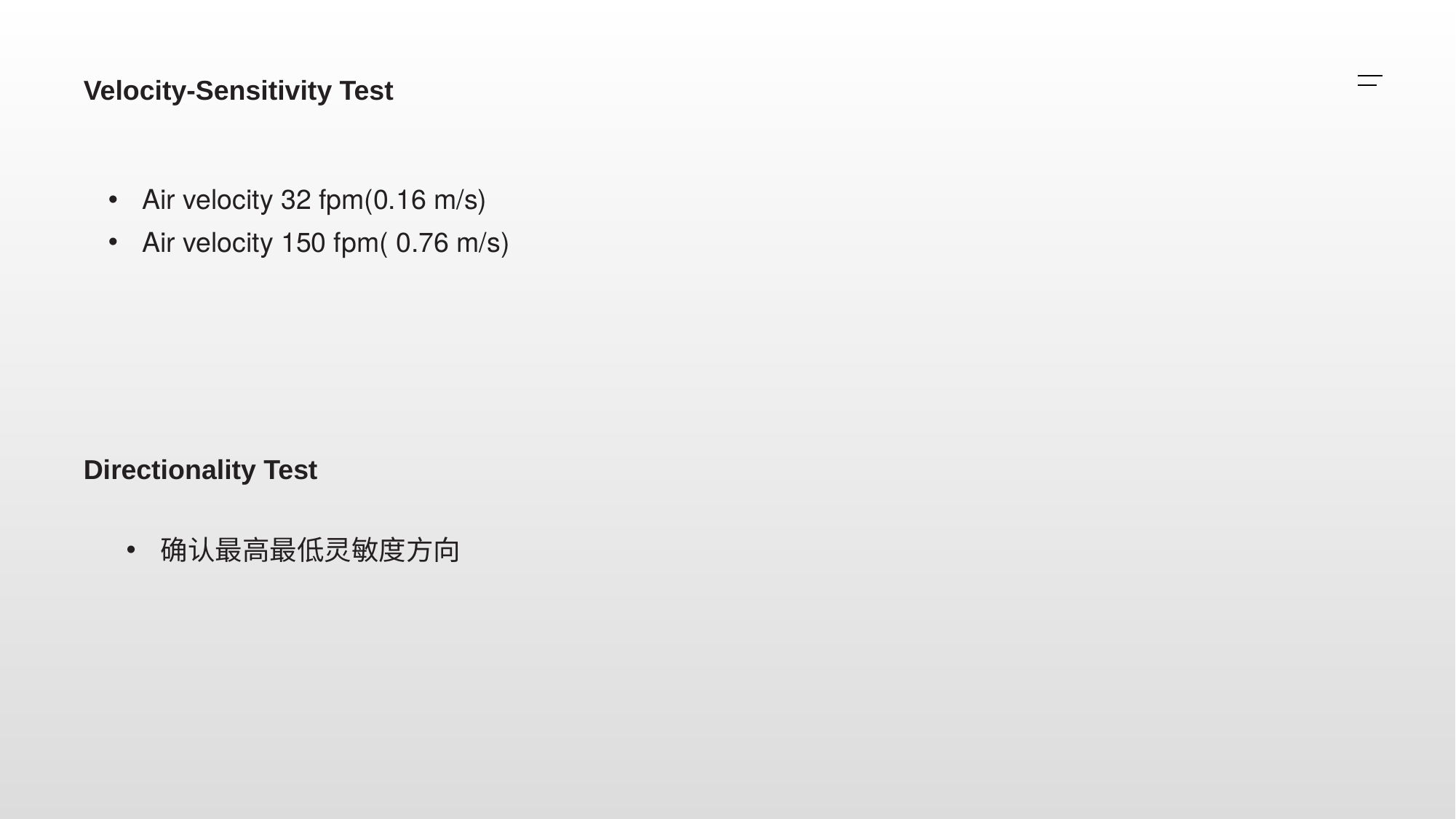

Velocity-Sensitivity Test

Air velocity 32 fpm(0.16 m/s)
Air velocity 150 fpm( 0.76 m/s)
Directionality Test

确认最高最低灵敏度方向